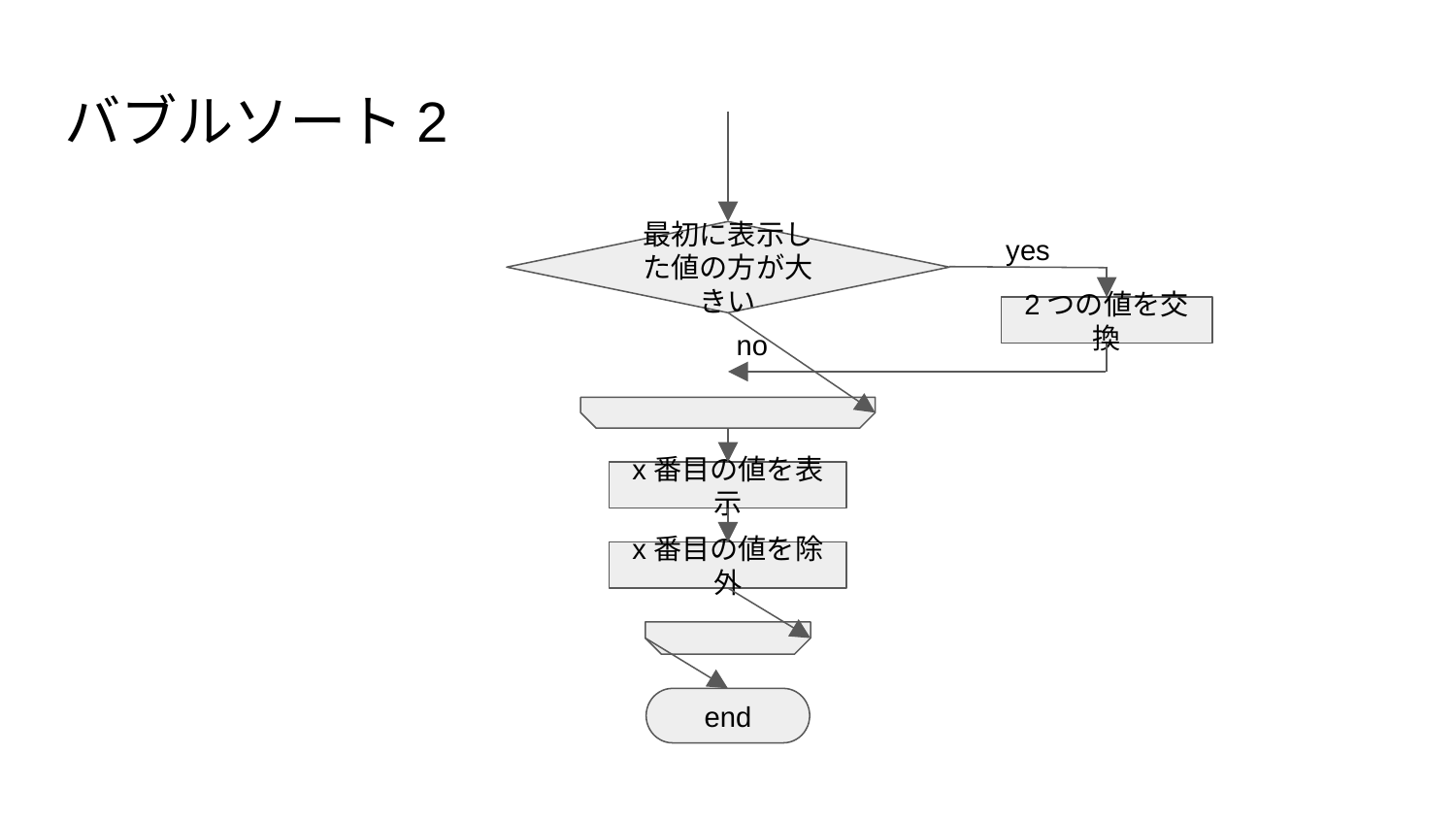

# バブルソート2
最初に表示した値の方が大きい
yes
2つの値を交換
no

x番目の値を表示
x番目の値を除外

end